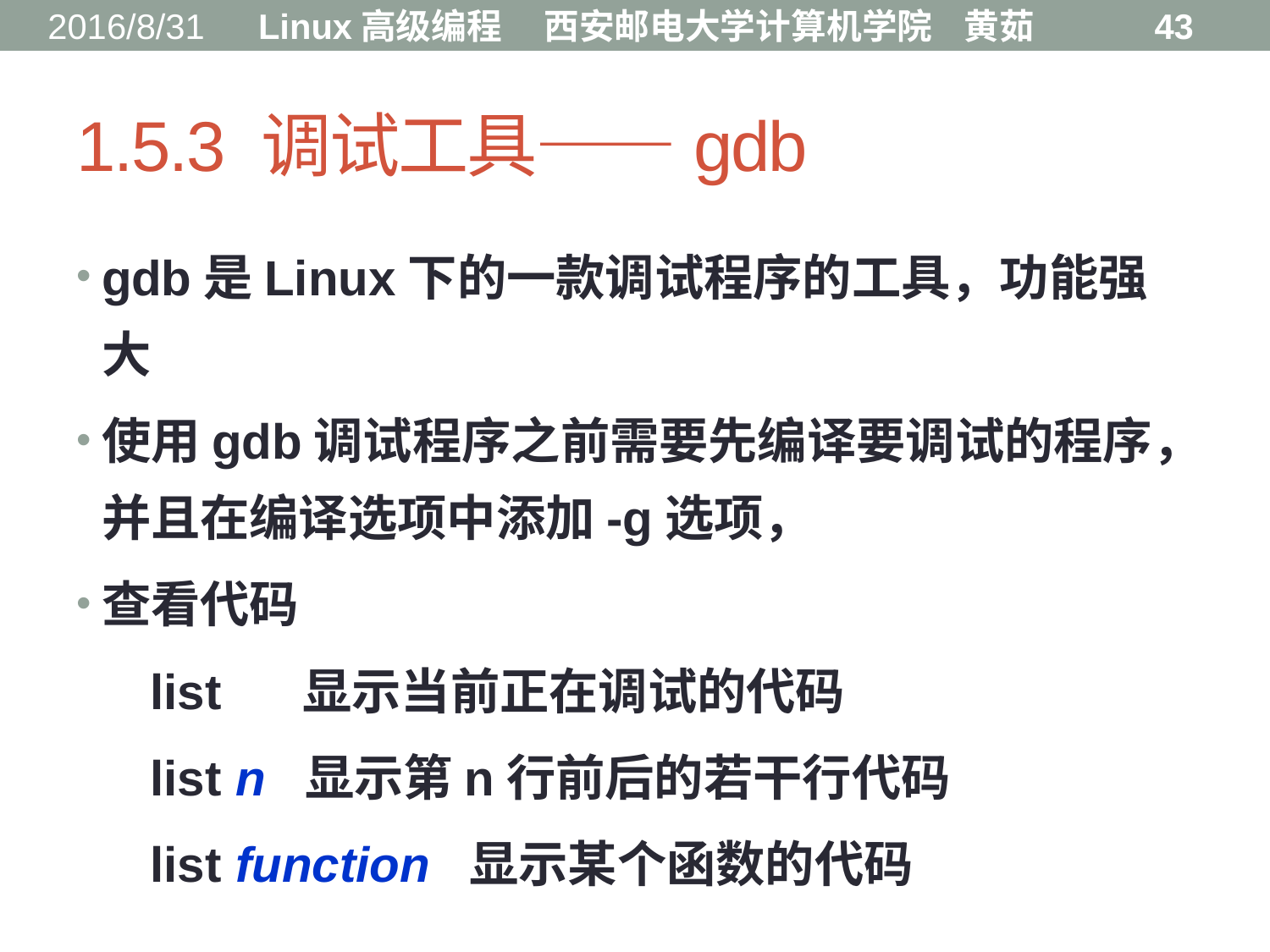

2016/8/31
Linux高级编程    西安邮电大学计算机学院   黄茹
43
# 1.5.3 调试工具——gdb
gdb是Linux下的一款调试程序的工具，功能强大
使用gdb调试程序之前需要先编译要调试的程序，并且在编译选项中添加-g选项，
查看代码
list     显示当前正在调试的代码
list n  显示第n行前后的若干行代码
list function  显示某个函数的代码